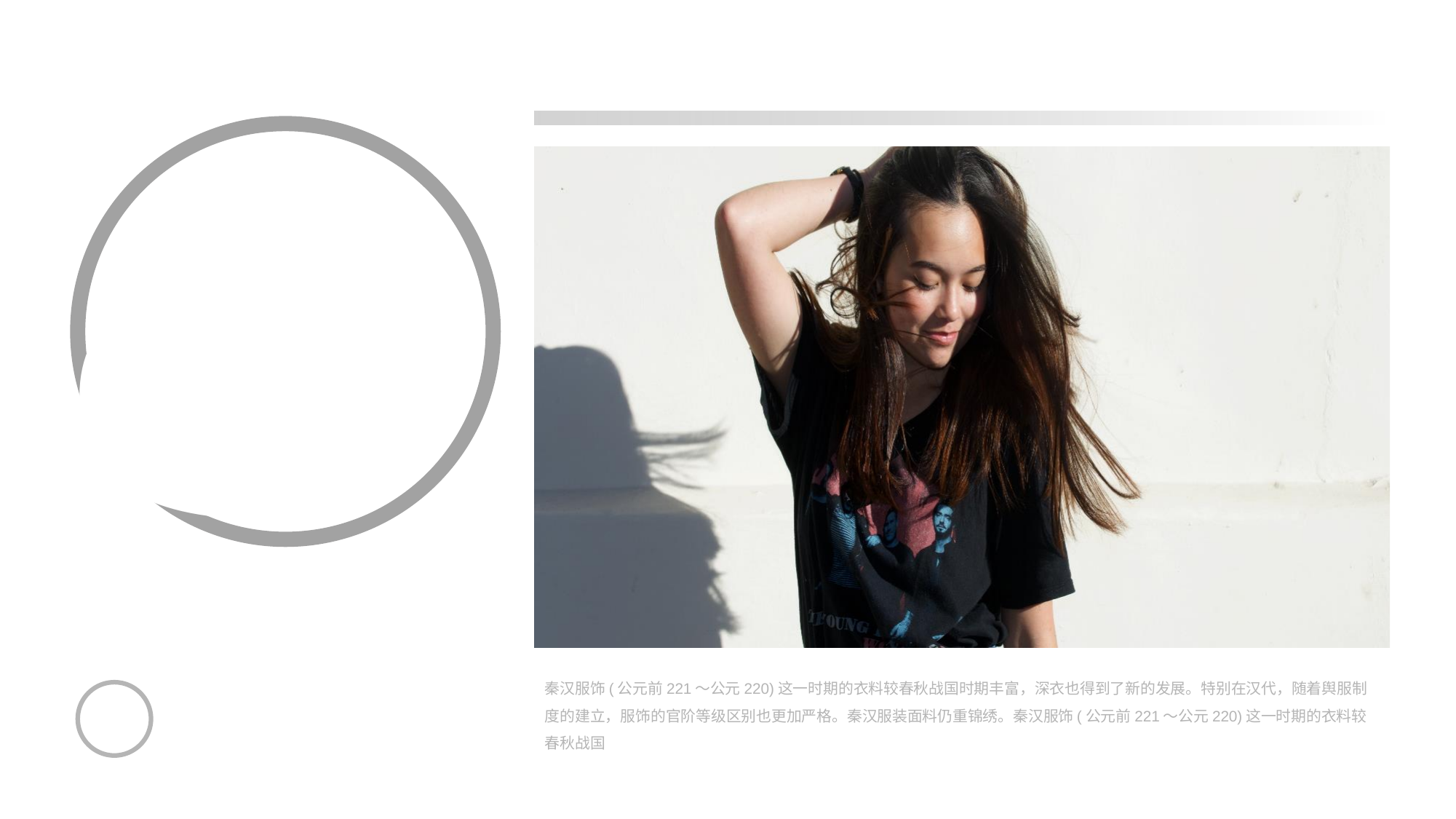

02

秦汉服饰(公元前221～公元220)这一时期的衣料较春秋战国时期丰富，深衣也得到了新的发展。特别在汉代，随着舆服制度的建立，服饰的官阶等级区别也更加严格。秦汉服装面料仍重锦绣。秦汉服饰(公元前221～公元220)这一时期的衣料较春秋战国